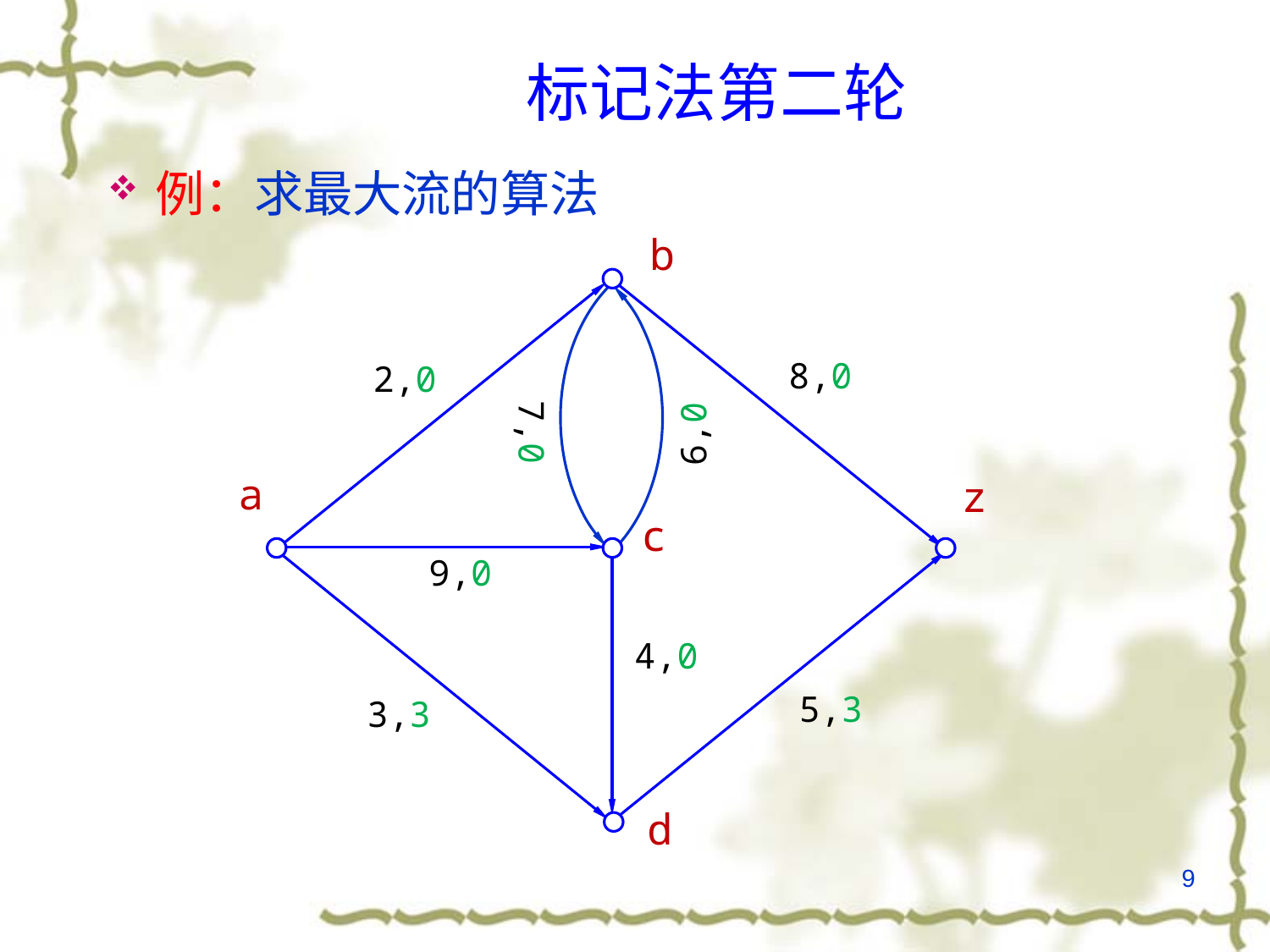

# 标记法第二轮
例：求最大流的算法
b

8,0
2,0
7,0
6,0
a
z
c
9,0

4,0
5,3
3,3
d

9